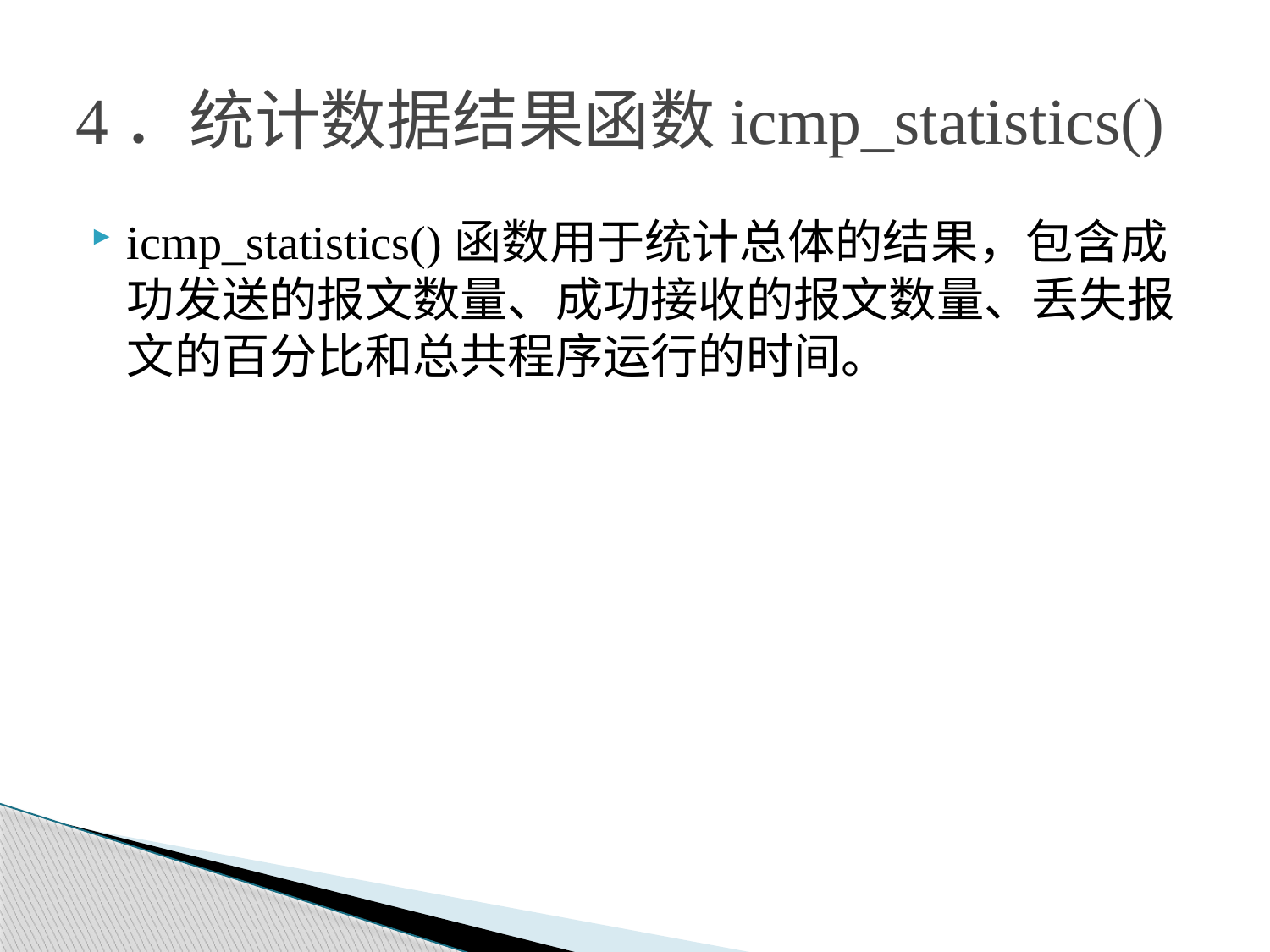

# 4．统计数据结果函数icmp_statistics()
icmp_statistics()函数用于统计总体的结果，包含成功发送的报文数量、成功接收的报文数量、丢失报文的百分比和总共程序运行的时间。